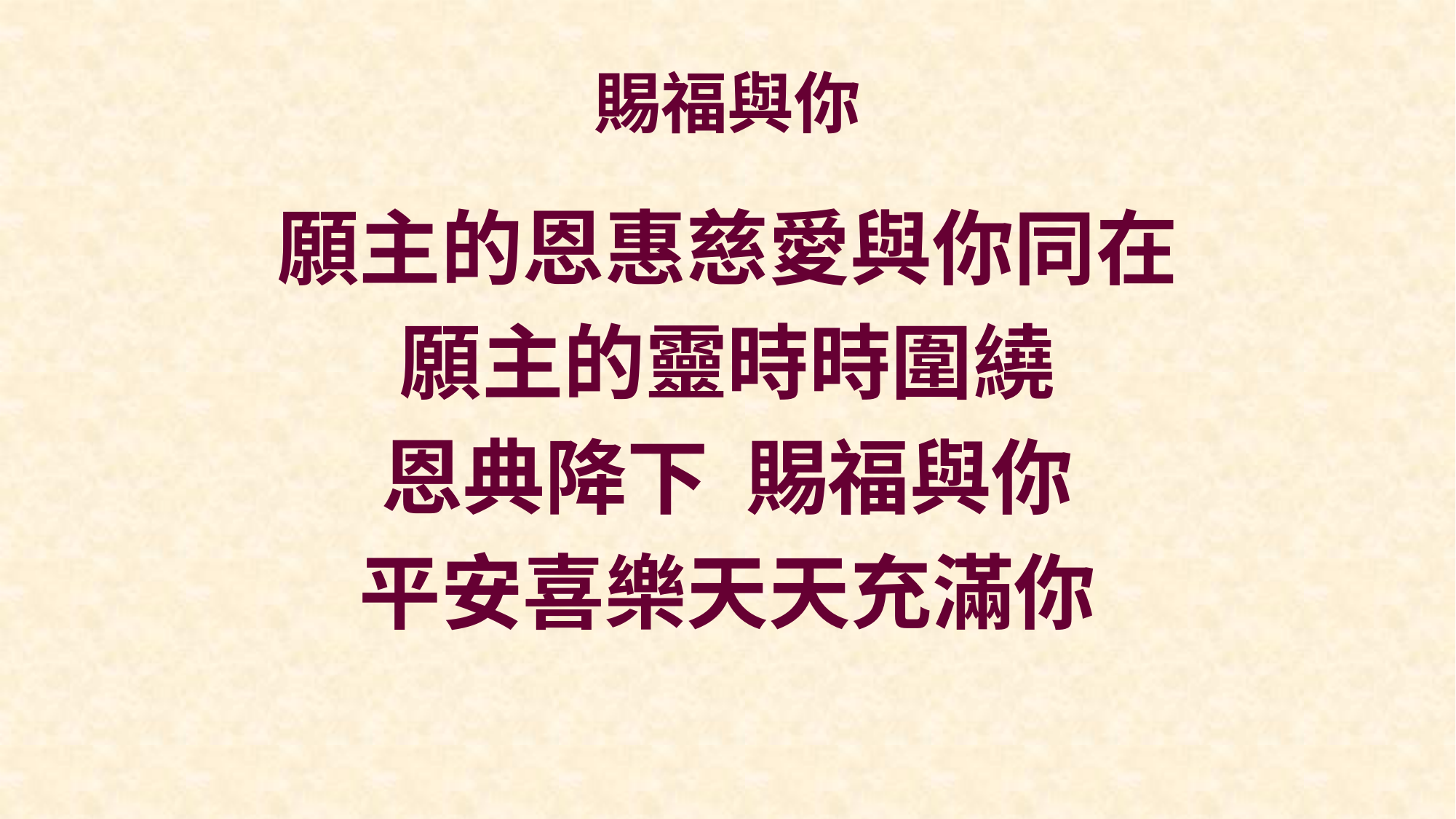

# 賜福與你
願主的恩惠慈愛與你同在
願主的靈時時圍繞
恩典降下  賜福與你
平安喜樂天天充滿你